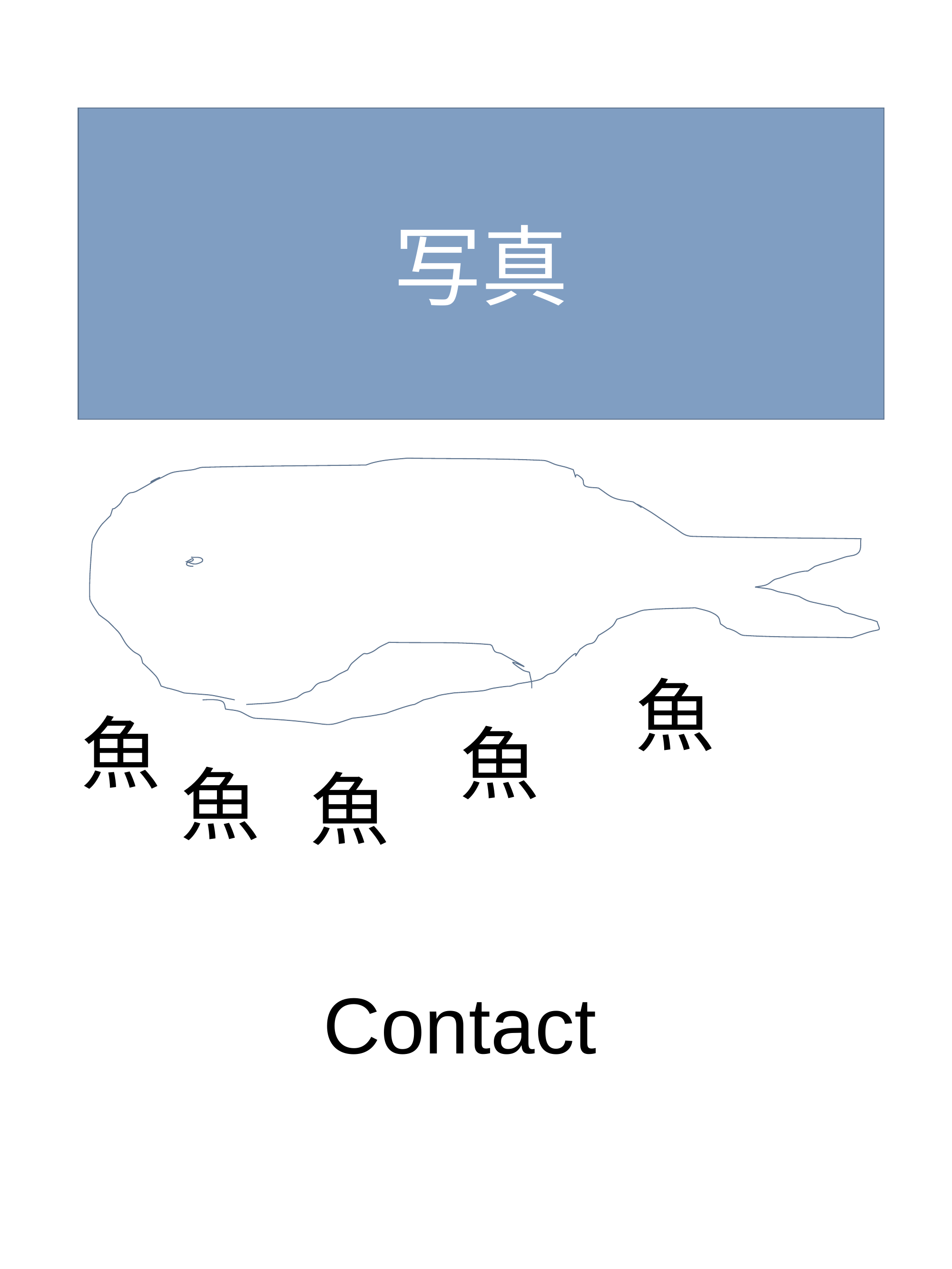

写真

魚
魚
魚
魚
魚
Contact